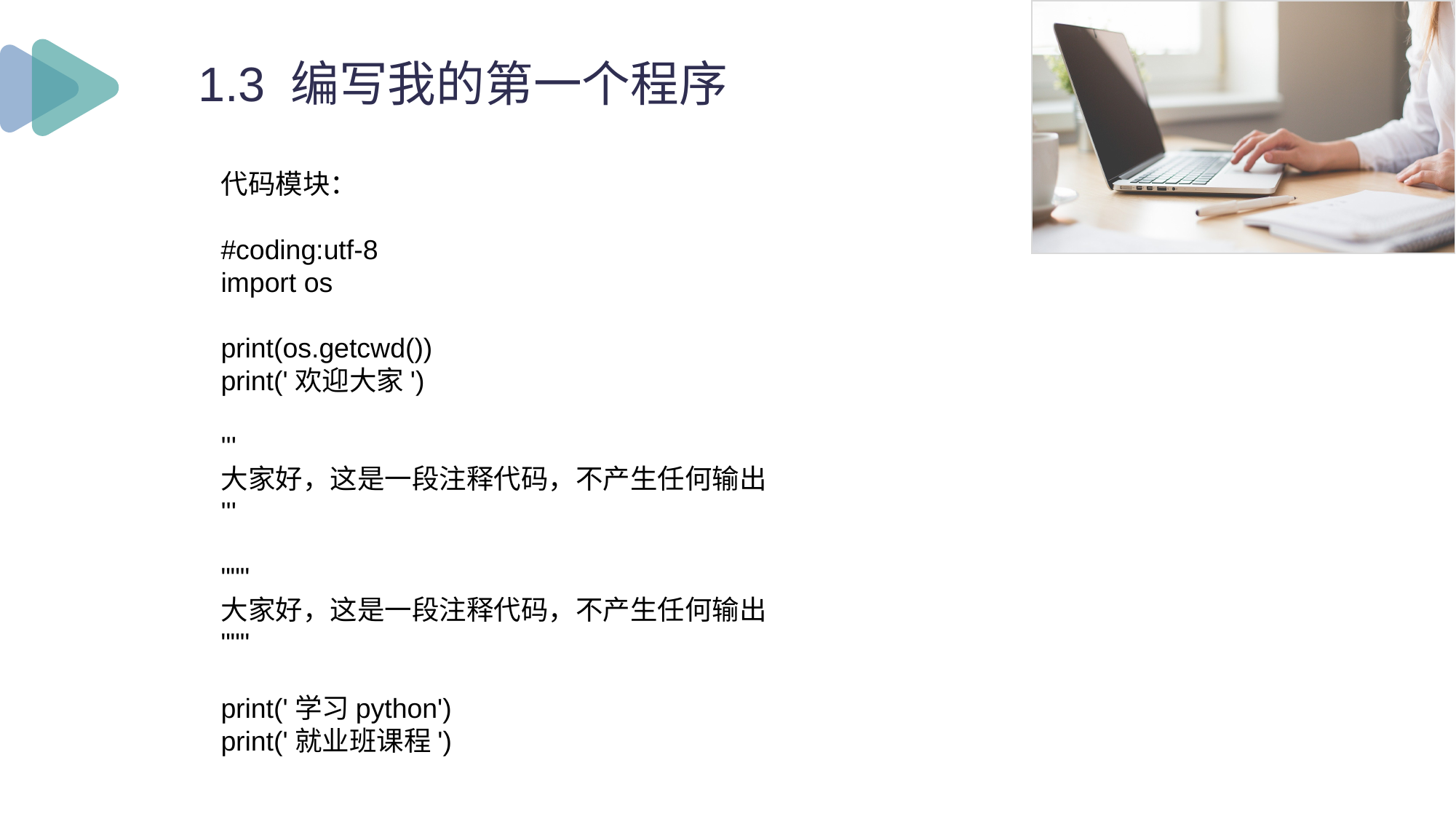

1.3 编写我的第一个程序

代码模块：

#coding:utf-8
import os

print(os.getcwd())
print('欢迎大家')

'''
大家好，这是一段注释代码，不产生任何输出
'''

"""
大家好，这是一段注释代码，不产生任何输出
"""

print('学习python')
print('就业班课程')